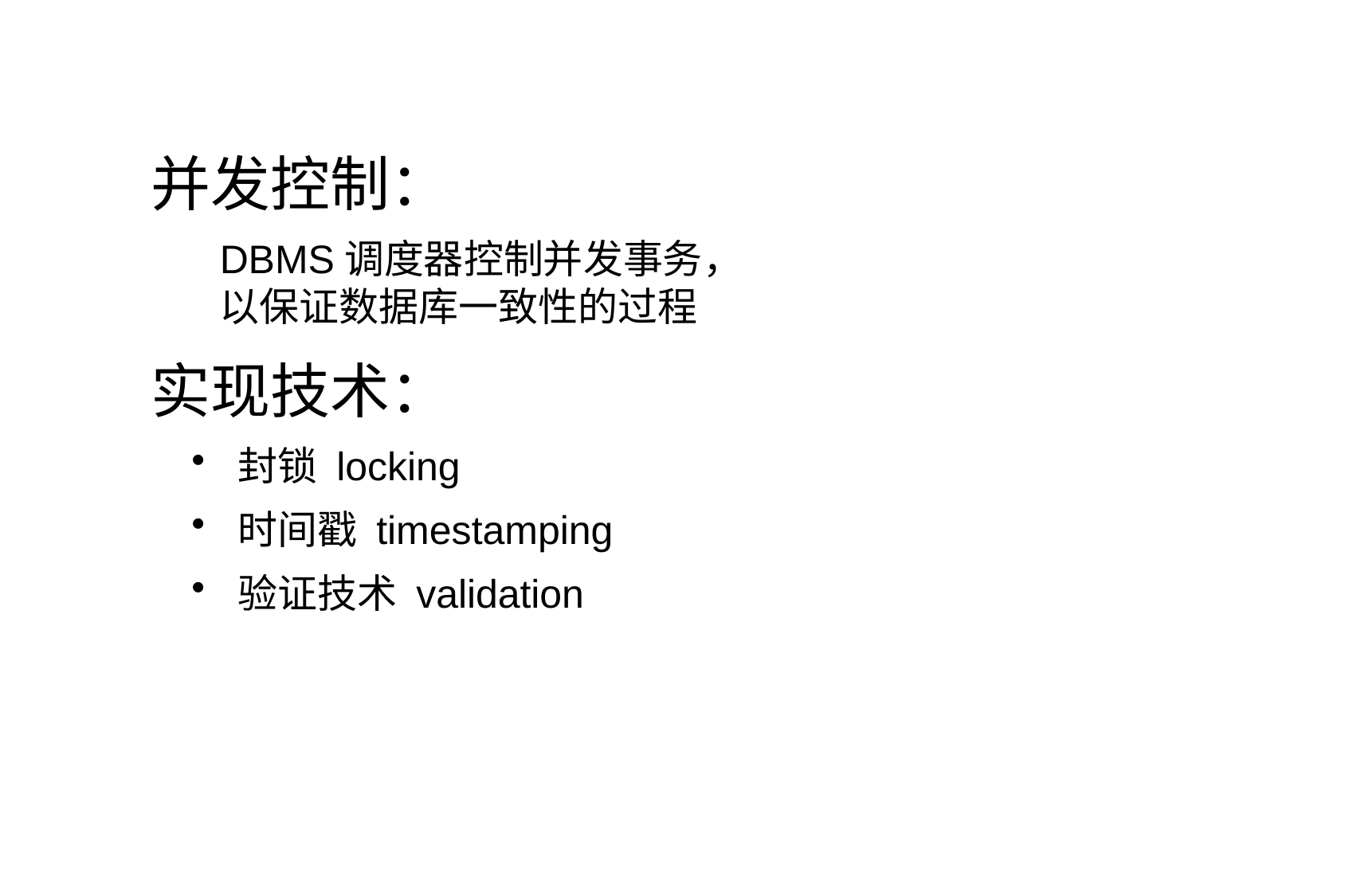

并发控制：
DBMS调度器控制并发事务，以保证数据库一致性的过程
实现技术：
 封锁 locking
 时间戳 timestamping
 验证技术 validation